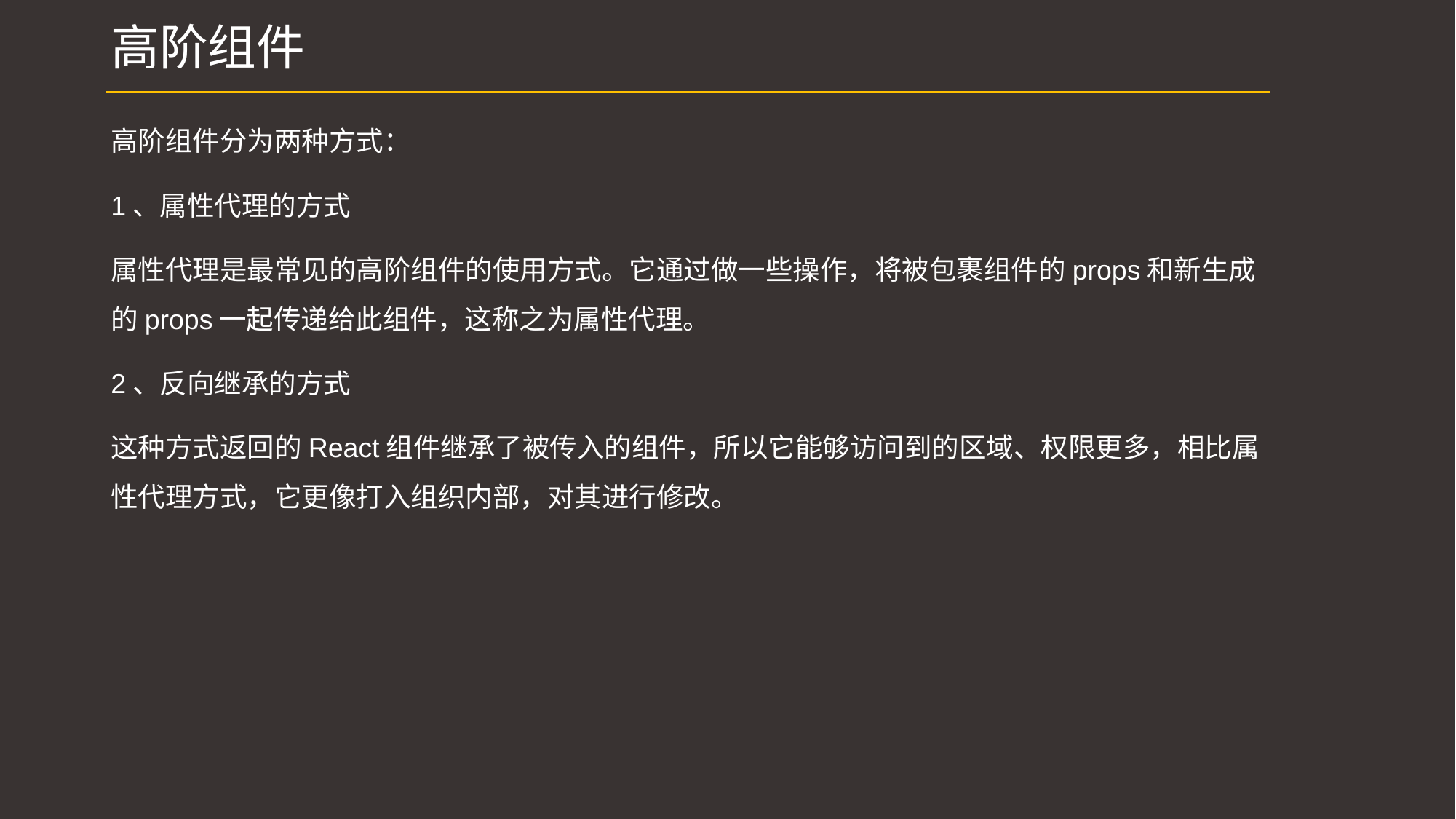

# 高阶组件
高阶组件分为两种方式：
1、属性代理的方式
属性代理是最常见的高阶组件的使用方式。它通过做一些操作，将被包裹组件的props和新生成的props一起传递给此组件，这称之为属性代理。
2、反向继承的方式
这种方式返回的React组件继承了被传入的组件，所以它能够访问到的区域、权限更多，相比属性代理方式，它更像打入组织内部，对其进行修改。